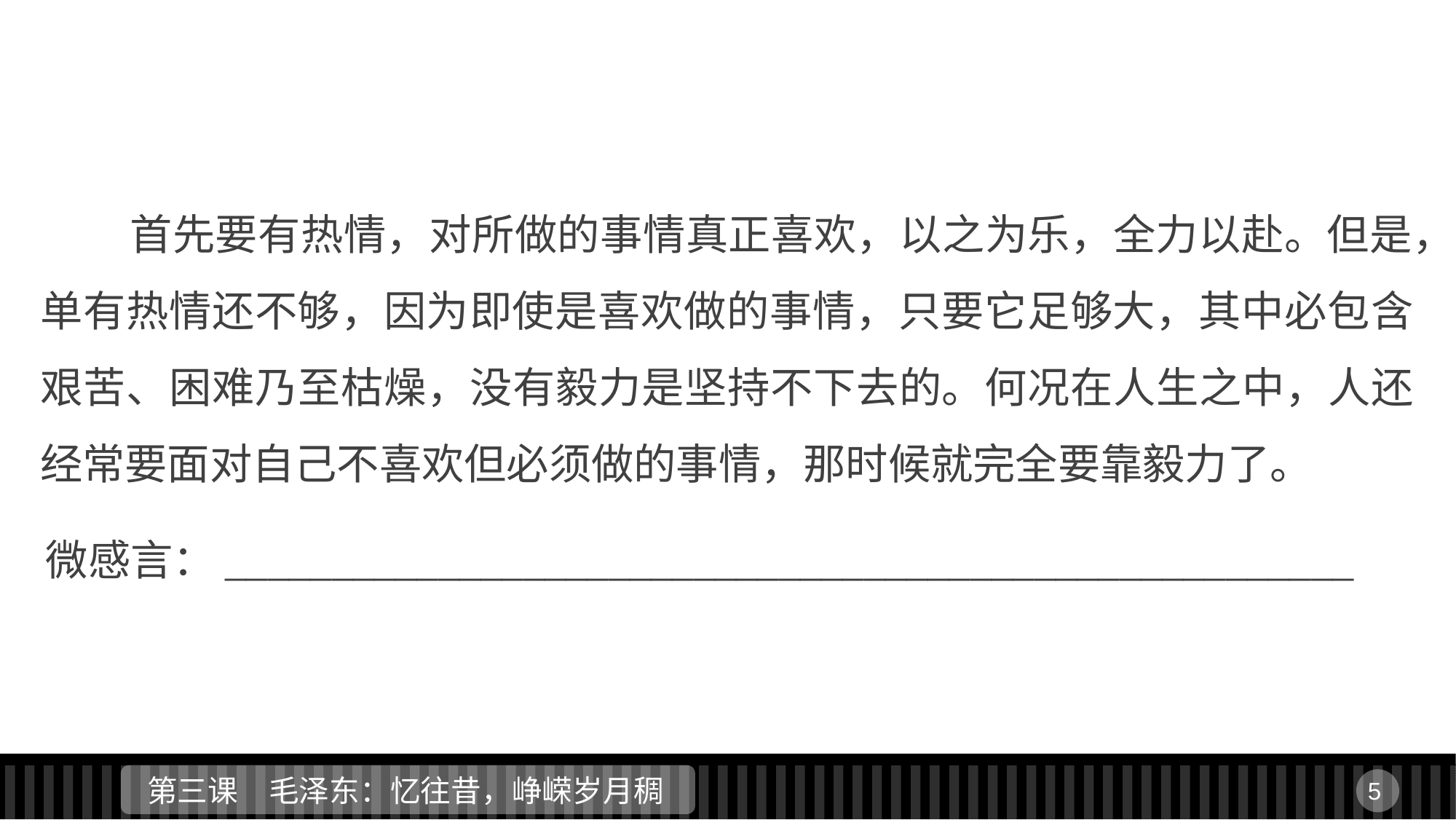

首先要有热情，对所做的事情真正喜欢，以之为乐，全力以赴。但是，单有热情还不够，因为即使是喜欢做的事情，只要它足够大，其中必包含艰苦、困难乃至枯燥，没有毅力是坚持不下去的。何况在人生之中，人还经常要面对自己不喜欢但必须做的事情，那时候就完全要靠毅力了。
微感言：_____________________________________________________